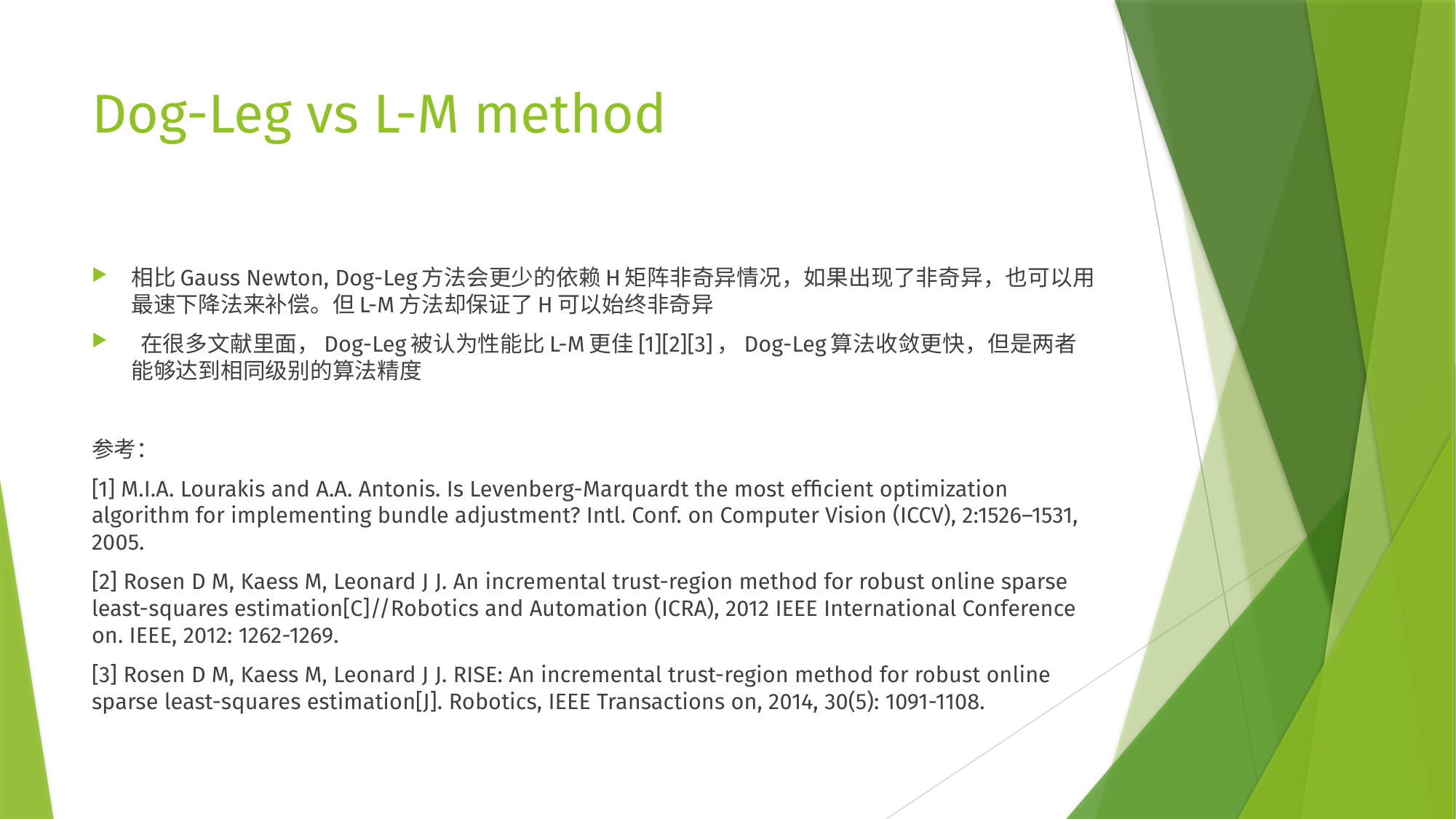

# Dog-Leg vs L-M method
相比Gauss Newton, Dog-Leg方法会更少的依赖H矩阵非奇异情况，如果出现了非奇异，也可以用最速下降法来补偿。但L-M方法却保证了H可以始终非奇异
 在很多文献里面，Dog-Leg被认为性能比L-M更佳[1][2][3]，Dog-Leg算法收敛更快，但是两者能够达到相同级别的算法精度

参考：
[1] M.I.A. Lourakis and A.A. Antonis. Is Levenberg-Marquardt the most efficient optimization algorithm for implementing bundle adjustment? Intl. Conf. on Computer Vision (ICCV), 2:1526–1531, 2005.
[2] Rosen D M, Kaess M, Leonard J J. An incremental trust-region method for robust online sparse least-squares estimation[C]//Robotics and Automation (ICRA), 2012 IEEE International Conference on. IEEE, 2012: 1262-1269.
[3] Rosen D M, Kaess M, Leonard J J. RISE: An incremental trust-region method for robust online sparse least-squares estimation[J]. Robotics, IEEE Transactions on, 2014, 30(5): 1091-1108.